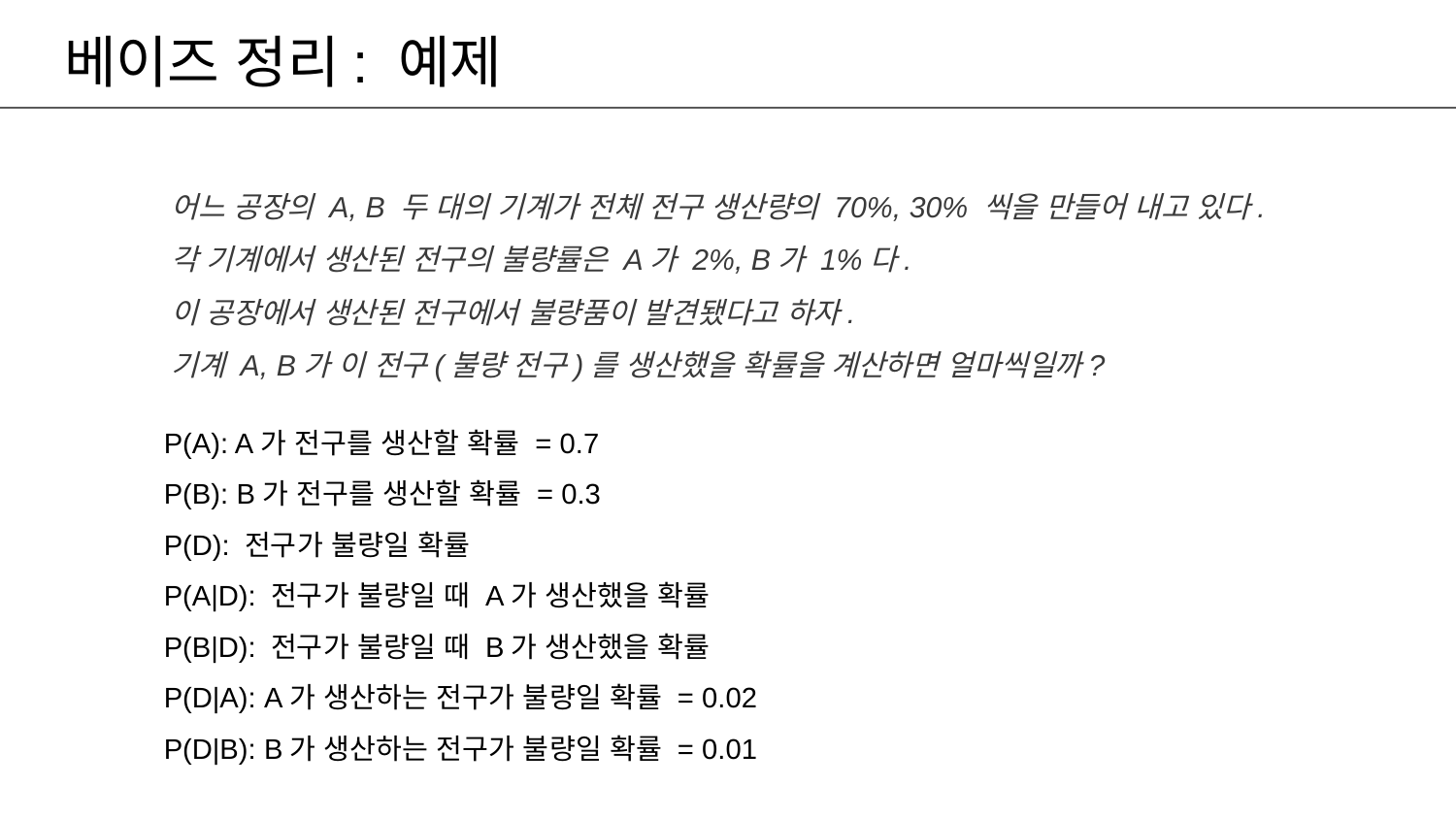

# 베이즈 정리: 예제
어느 공장의 A, B 두 대의 기계가 전체 전구 생산량의 70%, 30% 씩을 만들어 내고 있다.
각 기계에서 생산된 전구의 불량률은 A가 2%, B가 1%다.
이 공장에서 생산된 전구에서 불량품이 발견됐다고 하자.
기계 A, B가 이 전구(불량 전구)를 생산했을 확률을 계산하면 얼마씩일까?
P(A): A가 전구를 생산할 확률 = 0.7
P(B): B가 전구를 생산할 확률 = 0.3
P(D): 전구가 불량일 확률
P(A|D): 전구가 불량일 때 A가 생산했을 확률
P(B|D): 전구가 불량일 때 B가 생산했을 확률
P(D|A): A가 생산하는 전구가 불량일 확률 = 0.02
P(D|B): B가 생산하는 전구가 불량일 확률 = 0.01